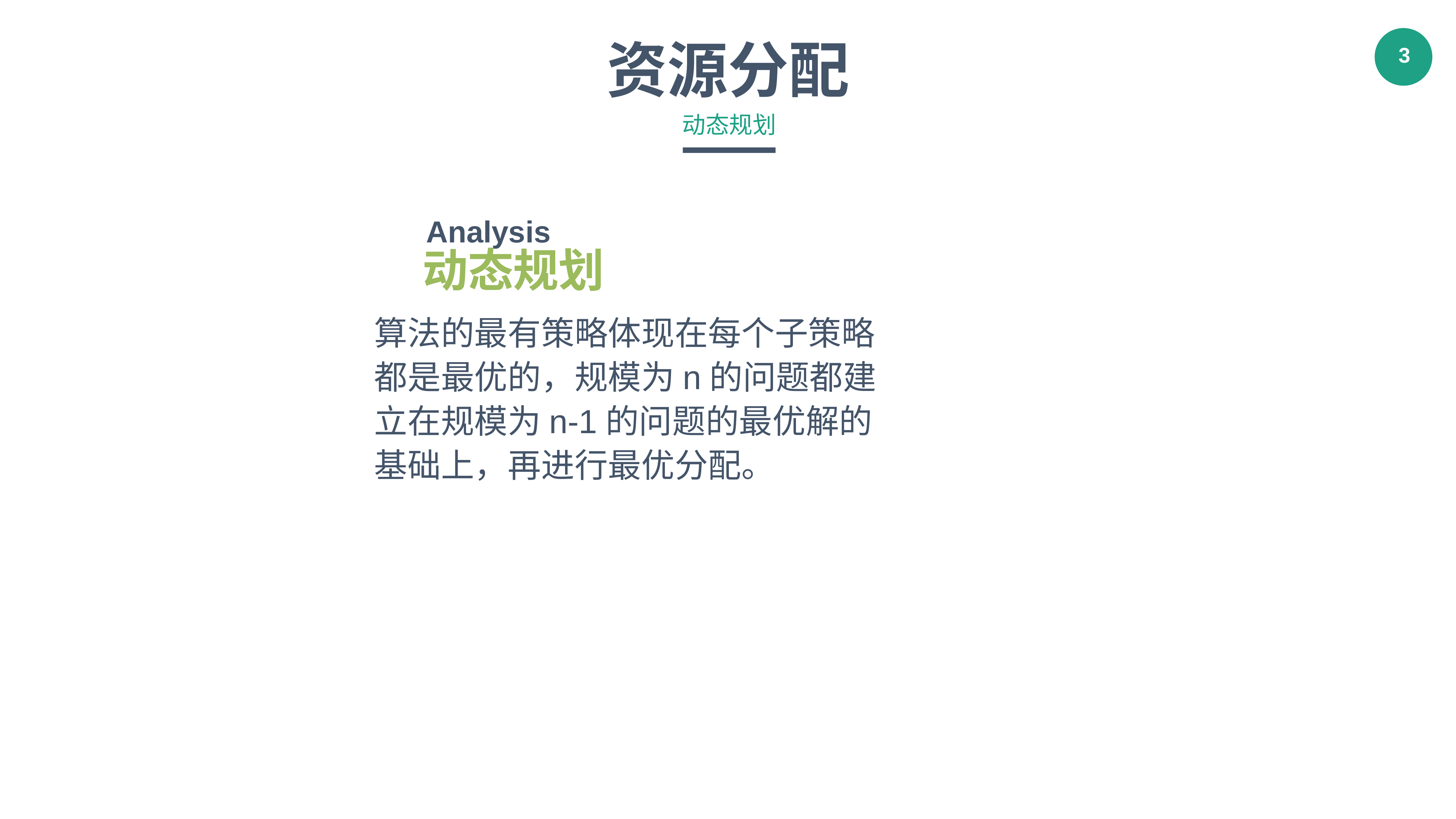

资源分配
动态规划

Analysis
动态规划
算法的最有策略体现在每个子策略都是最优的，规模为n的问题都建立在规模为n-1的问题的最优解的基础上，再进行最优分配。